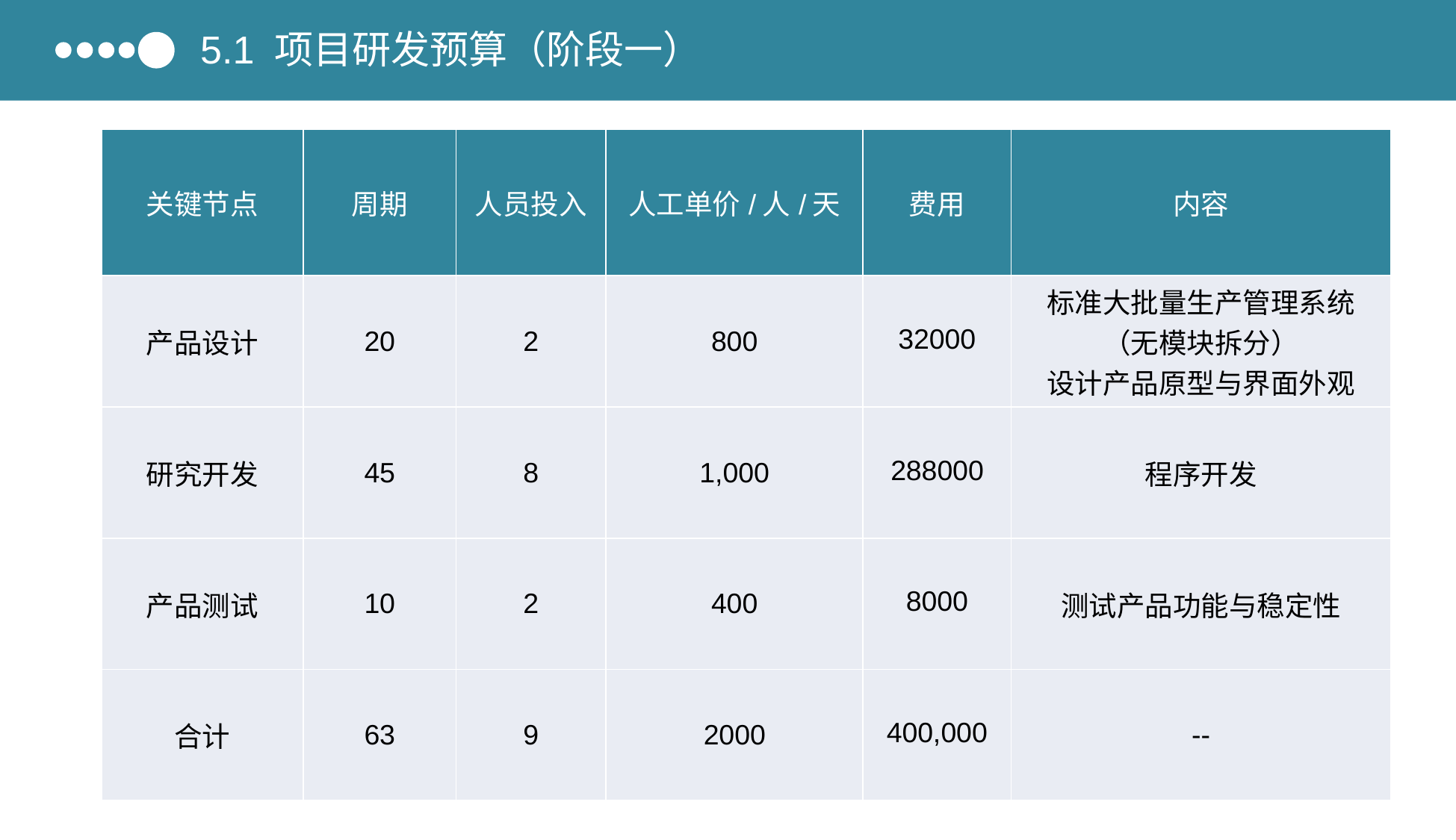

5.1 项目研发预算（阶段一）
| 关键节点 | 周期 | 人员投入 | 人工单价/人/天 | 费用 | 内容 |
| --- | --- | --- | --- | --- | --- |
| 产品设计 | 20 | 2 | 800 | 32000 | 标准大批量生产管理系统 （无模块拆分） 设计产品原型与界面外观 |
| 研究开发 | 45 | 8 | 1,000 | 288000 | 程序开发 |
| 产品测试 | 10 | 2 | 400 | 8000 | 测试产品功能与稳定性 |
| 合计 | 63 | 9 | 2000 | 400,000 | -- |